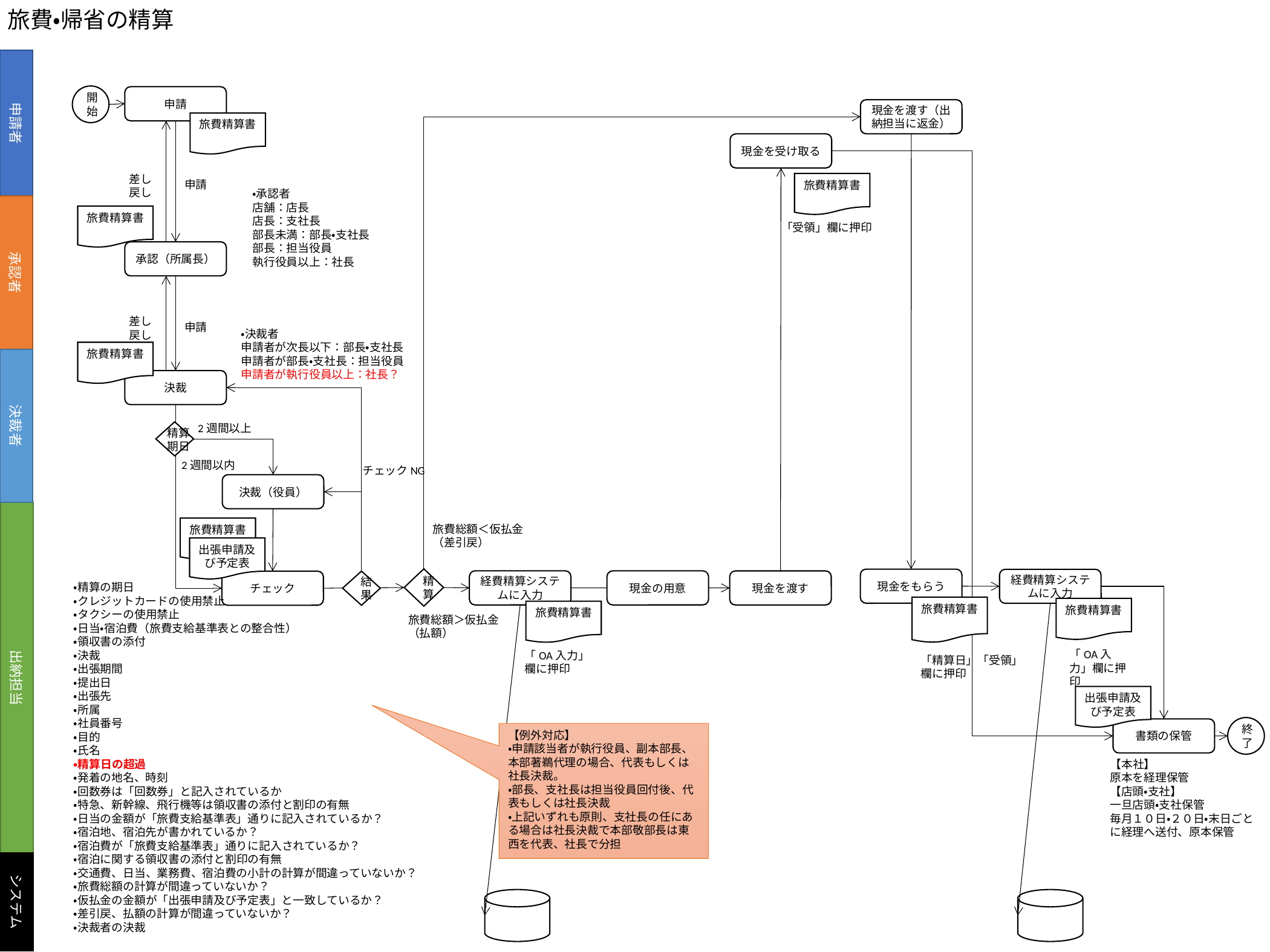

旅費・帰省の精算
申請者
開始
申請
現金を渡す（出納担当に返金）
旅費精算書
現金を受け取る
差し戻し
申請
旅費精算書
・承認者
店舗：店長
店長：支社長
部長未満：部長・支社長
部長：担当役員
執行役員以上：社長
承認者
旅費精算書
「受領」欄に押印
承認（所属長）
差し戻し
申請
・決裁者
申請者が次長以下：部長・支社長
申請者が部長・支社長：担当役員
申請者が執行役員以上：社長？
旅費精算書
決裁者
決裁
2週間以上
精算期日

2週間以内
チェックNG
決裁（役員）
出納担当
旅費総額＜仮払金
（差引戻）
旅費精算書
出張申請及び予定表
精算
現金をもらう
経費精算システムに入力
経費精算システムに入力
現金の用意
現金を渡す
チェック
結果
・精算の期日
・クレジットカードの使用禁止
・タクシーの使用禁止
・日当・宿泊費（旅費支給基準表との整合性）
・領収書の添付
・決裁
・出張期間
・提出日
・出張先
・所属
・社員番号
・目的
・氏名
・精算日の超過
・発着の地名、時刻
・回数券は「回数券」と記入されているか
・特急、新幹線、飛行機等は領収書の添付と割印の有無
・日当の金額が「旅費支給基準表」通りに記入されているか？
・宿泊地、宿泊先が書かれているか？
・宿泊費が「旅費支給基準表」通りに記入されているか？
・宿泊に関する領収書の添付と割印の有無
・交通費、日当、業務費、宿泊費の小計の計算が間違っていないか？
・旅費総額の計算が間違っていないか？
・仮払金の金額が「出張申請及び予定表」と一致しているか？
・差引戻、払額の計算が間違っていないか？
・決裁者の決裁
旅費精算書

旅費精算書
旅費精算書
旅費総額＞仮払金
（払額）
「OA入力」欄に押印
「OA入力」欄に押印
「精算日」「受領」欄に押印
出張申請及び予定表
終了
書類の保管
【例外対応】
・申請該当者が執行役員、副本部長、本部著鵜代理の場合、代表もしくは社長決裁。
・部長、支社長は担当役員回付後、代表もしくは社長決裁
・上記いずれも原則、支社長の任にある場合は社長決裁で本部敬部長は東西を代表、社長で分担
【本社】
原本を経理保管
【店頭・支社】
一旦店頭・支社保管
毎月１０日・２０日・末日ごとに経理へ送付、原本保管
システム